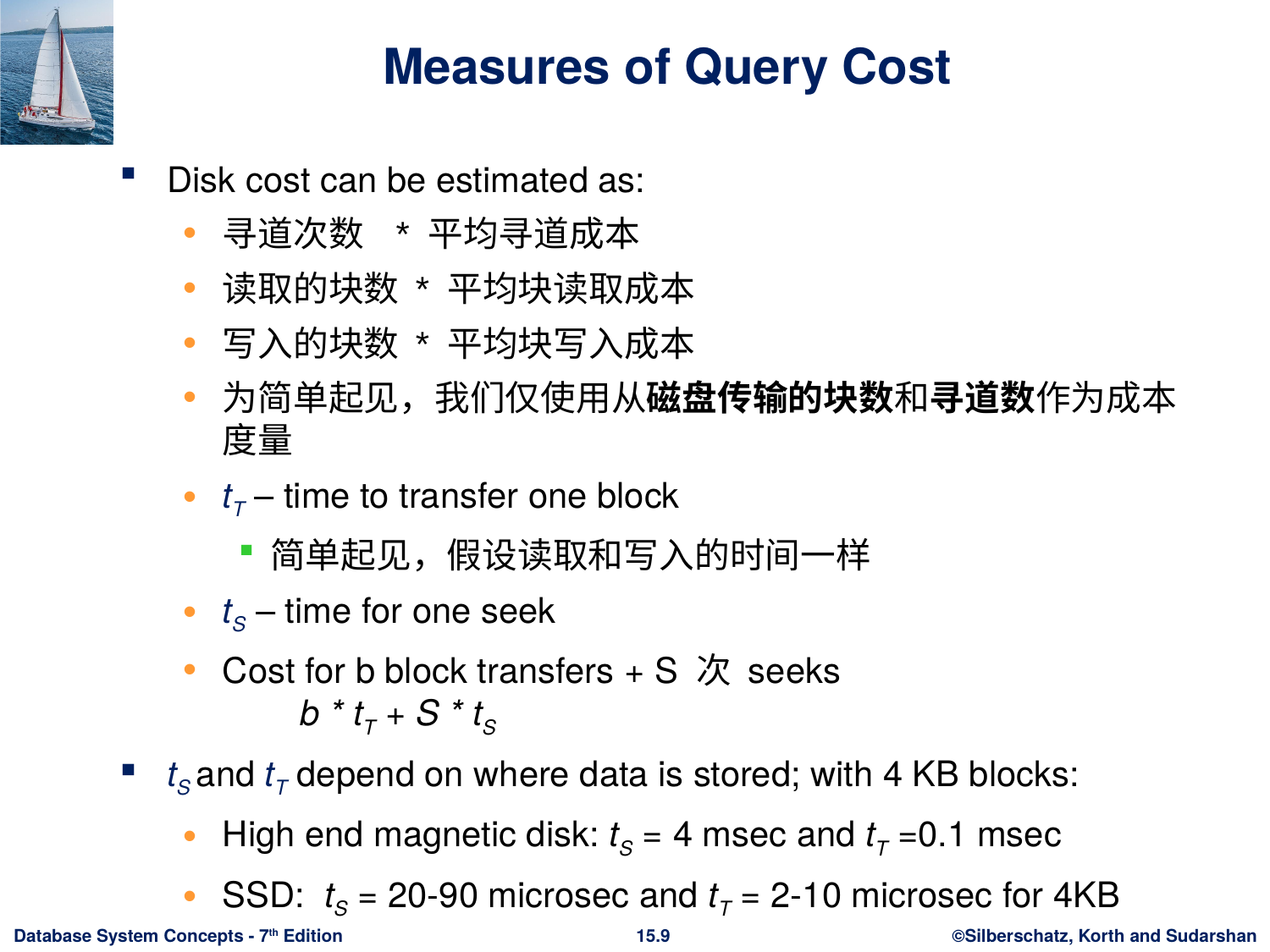

# Measures of Query Cost
Disk cost can be estimated as:
寻道次数   * 平均寻道成本
读取的块数 * 平均块读取成本
写入的块数 * 平均块写入成本
为简单起见，我们仅使用从磁盘传输的块数和寻道数作为成本度量
tT – time to transfer one block
简单起见，假设读取和写入的时间一样
tS – time for one seek
Cost for b block transfers + S 次 seeks
        b * tT + S * tS
tS and tT depend on where data is stored; with 4 KB blocks:
High end magnetic disk: tS = 4 msec and tT =0.1 msec
SSD:  tS = 20-90 microsec and tT = 2-10 microsec for 4KB